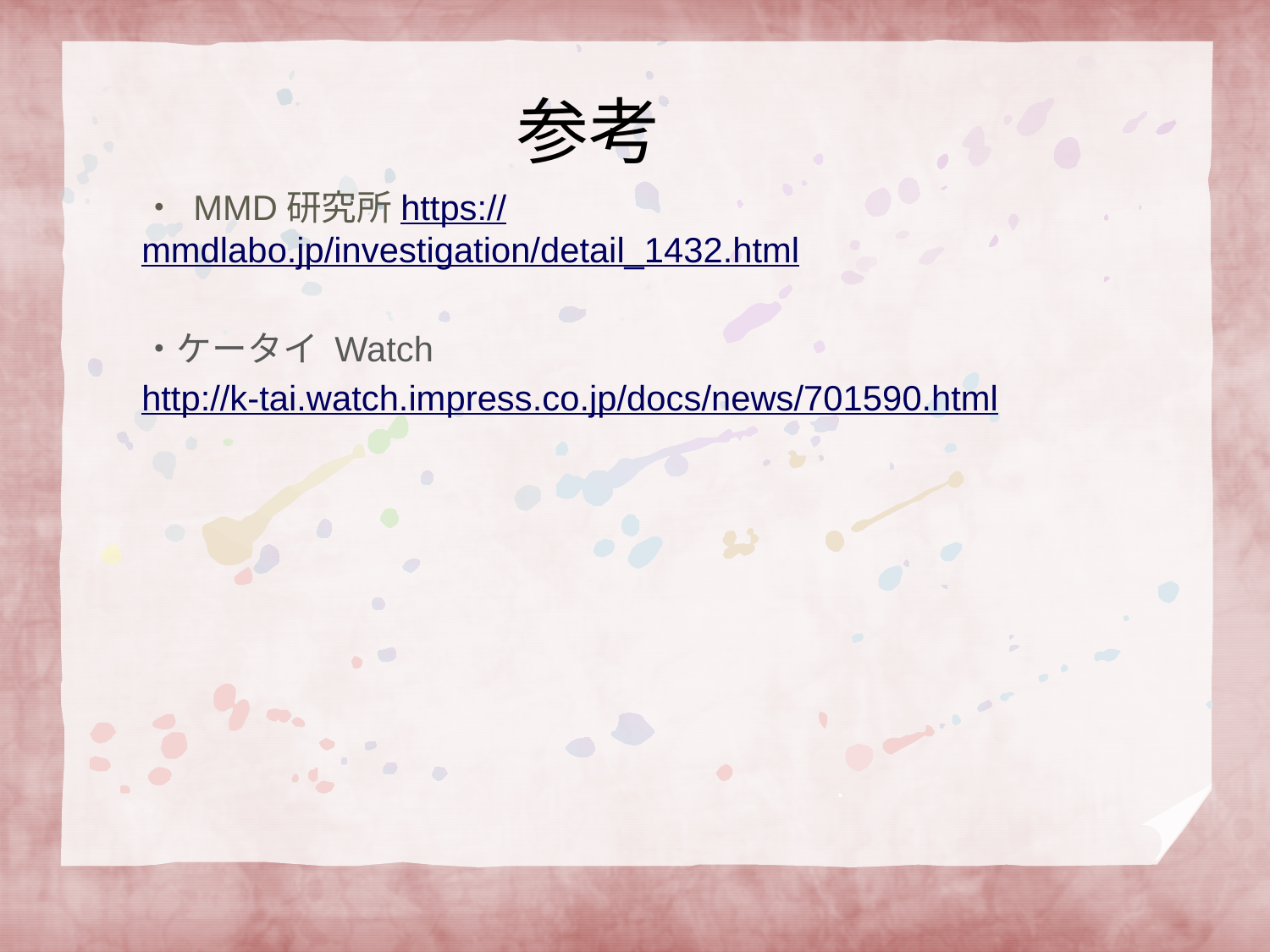

# 参考
・ MMD研究所https://mmdlabo.jp/investigation/detail_1432.html

・ケータイ Watch
http://k-tai.watch.impress.co.jp/docs/news/701590.html